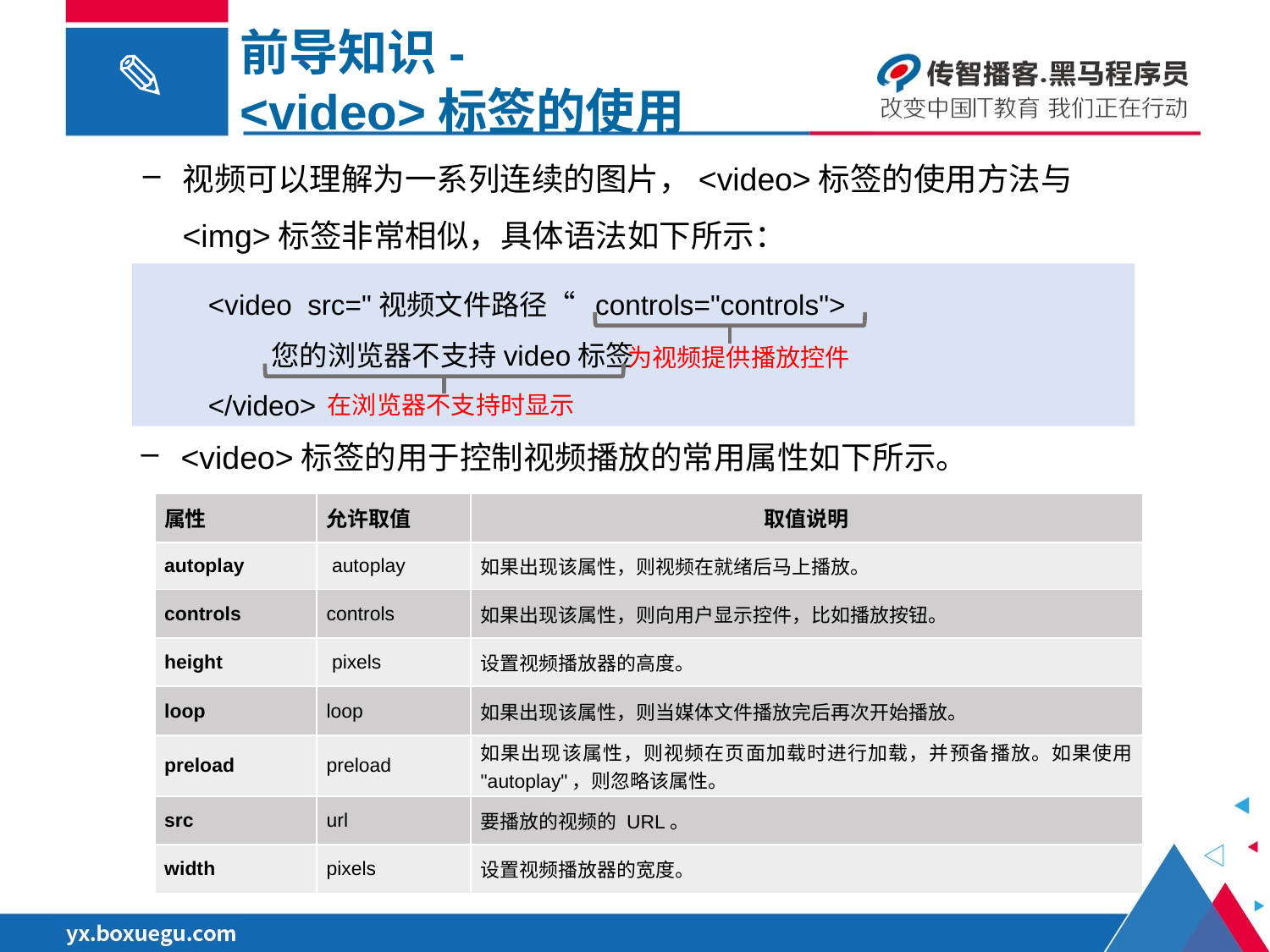

前导知识-
<video>标签的使用
视频可以理解为一系列连续的图片，<video>标签的使用方法与<img>标签非常相似，具体语法如下所示：

<video  src="视频文件路径“  controls="controls">
	您的浏览器不支持video标签
</video>

为视频提供播放控件
在浏览器不支持时显示
<video>标签的用于控制视频播放的常用属性如下所示。

| 属性 | 允许取值 | 取值说明 |
| --- | --- | --- |
| autoplay | autoplay | 如果出现该属性，则视频在就绪后马上播放。 |
| controls | controls | 如果出现该属性，则向用户显示控件，比如播放按钮。 |
| height | pixels | 设置视频播放器的高度。 |
| loop | loop | 如果出现该属性，则当媒体文件播放完后再次开始播放。 |
| preload | preload | 如果出现该属性，则视频在页面加载时进行加载，并预备播放。如果使用 "autoplay"，则忽略该属性。 |
| src | url | 要播放的视频的 URL。 |
| width | pixels | 设置视频播放器的宽度。 |